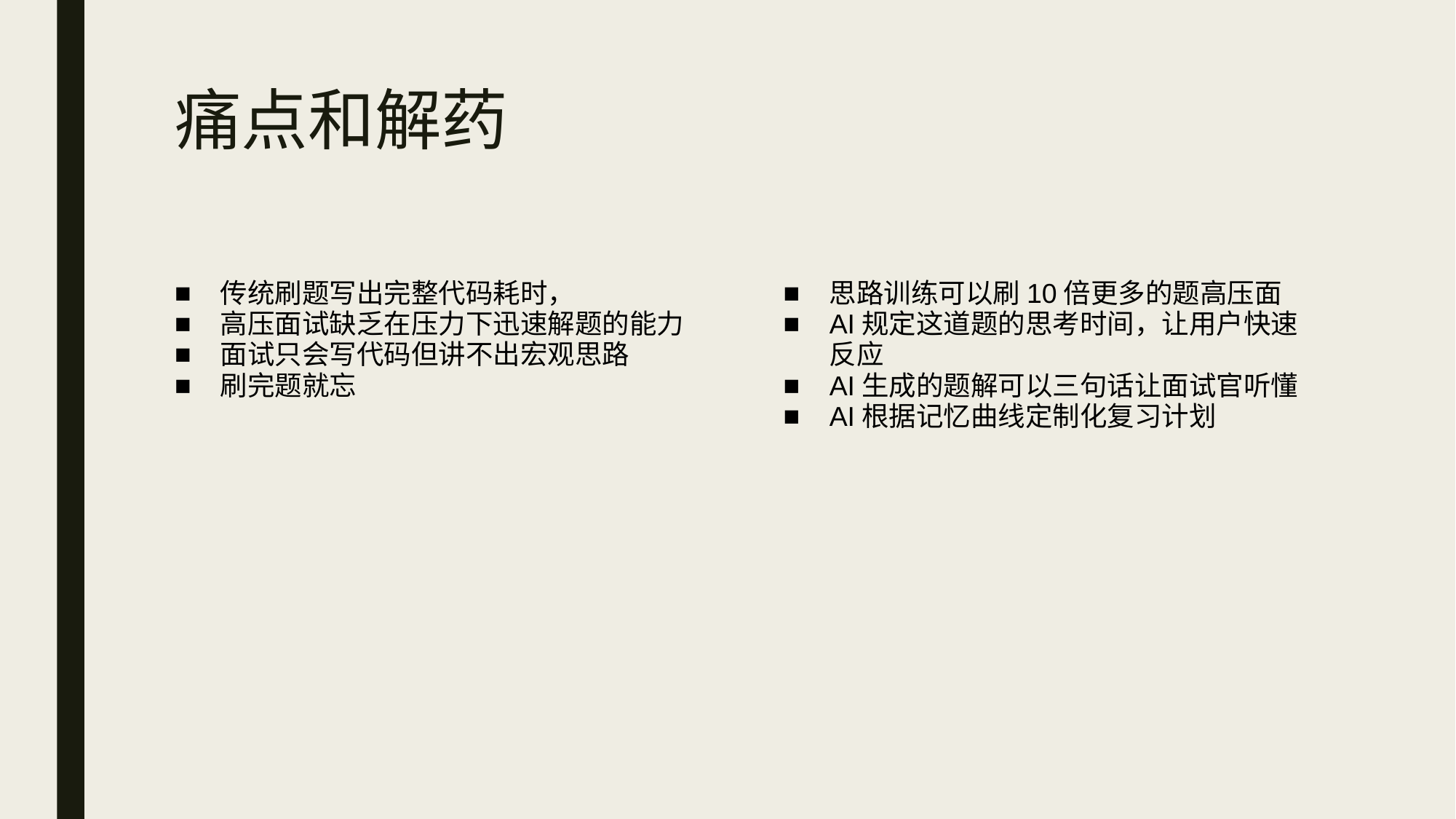

# 痛点和解药
传统刷题写出完整代码耗时，
高压面试缺乏在压力下迅速解题的能力
面试只会写代码但讲不出宏观思路
刷完题就忘
思路训练可以刷10倍更多的题高压面
AI规定这道题的思考时间，让用户快速反应
AI生成的题解可以三句话让面试官听懂
AI根据记忆曲线定制化复习计划